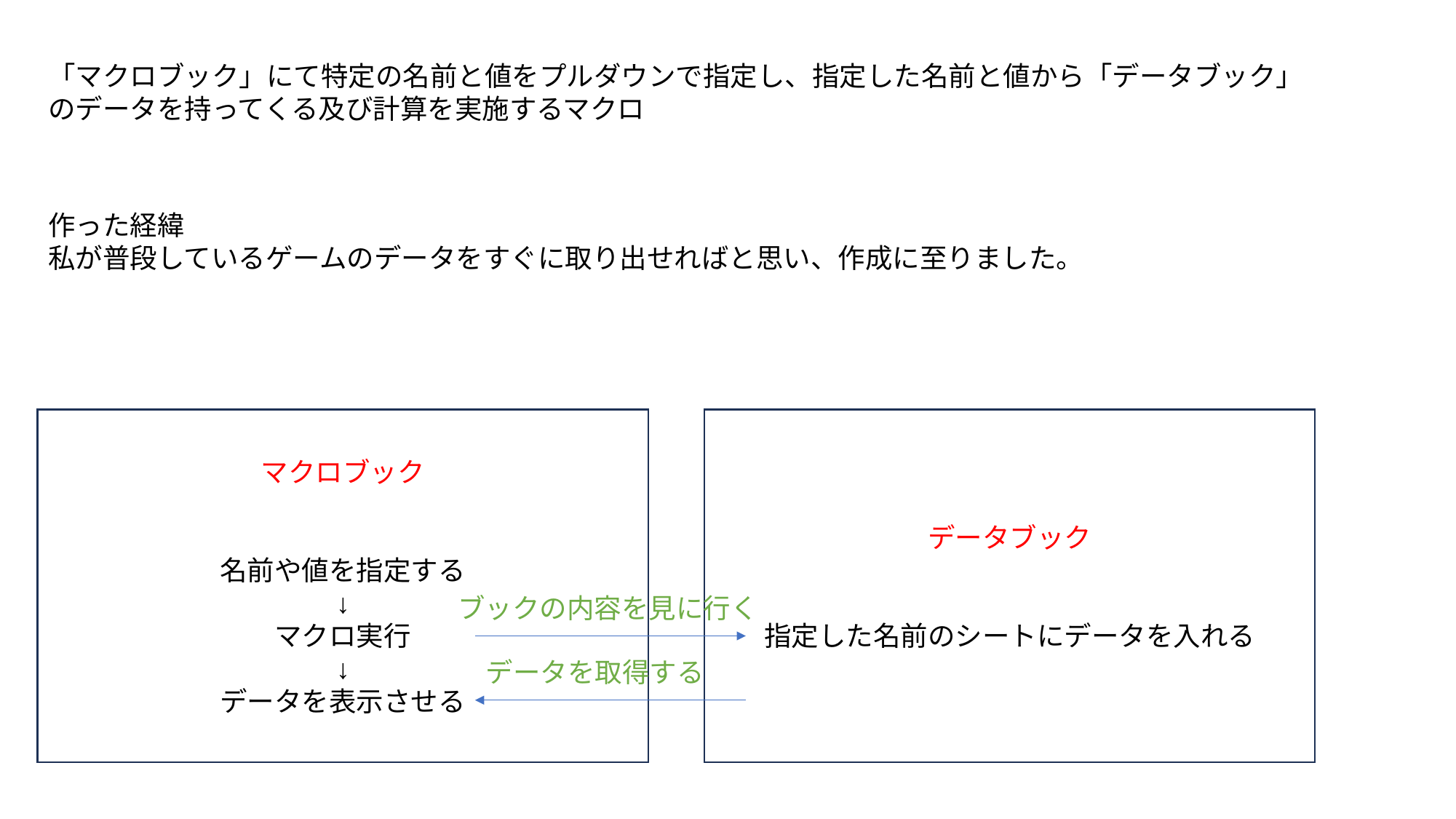

「マクロブック」にて特定の名前と値をプルダウンで指定し、指定した名前と値から「データブック」のデータを持ってくる及び計算を実施するマクロ
作った経緯
私が普段しているゲームのデータをすぐに取り出せればと思い、作成に至りました。
マクロブック

名前や値を指定する
↓
マクロ実行
↓
データを表示させる
データブック

指定した名前のシートにデータを入れる
ブックの内容を見に行く
データを取得する